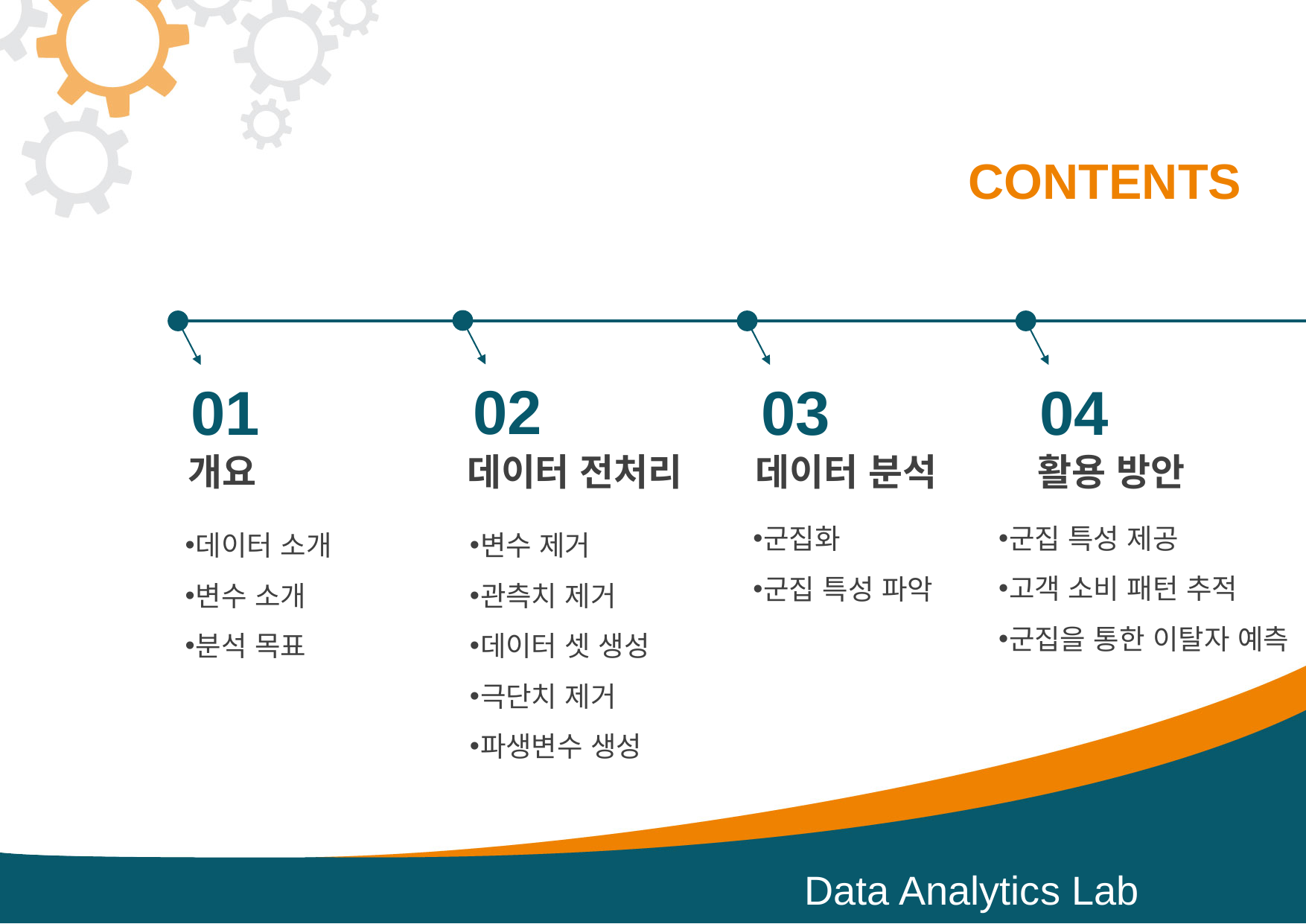

CONTENTS

02
01
03
04
데이터 전처리
개요
데이터 분석
활용 방안
군집 특성 제공
고객 소비 패턴 추적
군집을 통한 이탈자 예측
군집화
군집 특성 파악
데이터 소개
변수 소개
분석 목표
변수 제거
관측치 제거
데이터 셋 생성
극단치 제거
파생변수 생성
Data Analytics Lab